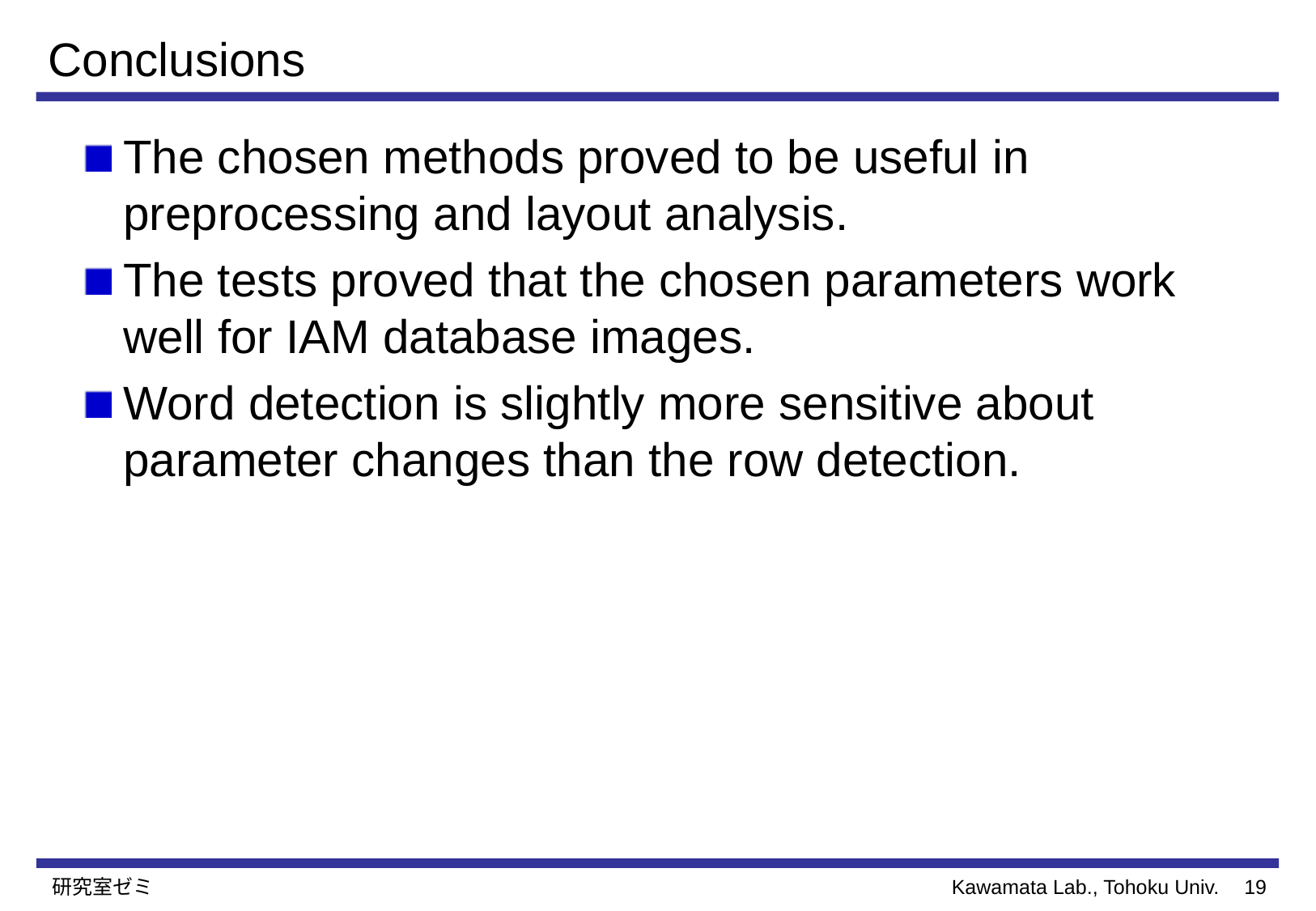

# Conclusions
The chosen methods proved to be useful in preprocessing and layout analysis.
The tests proved that the chosen parameters work well for IAM database images.
Word detection is slightly more sensitive about parameter changes than the row detection.
研究室ゼミ
19